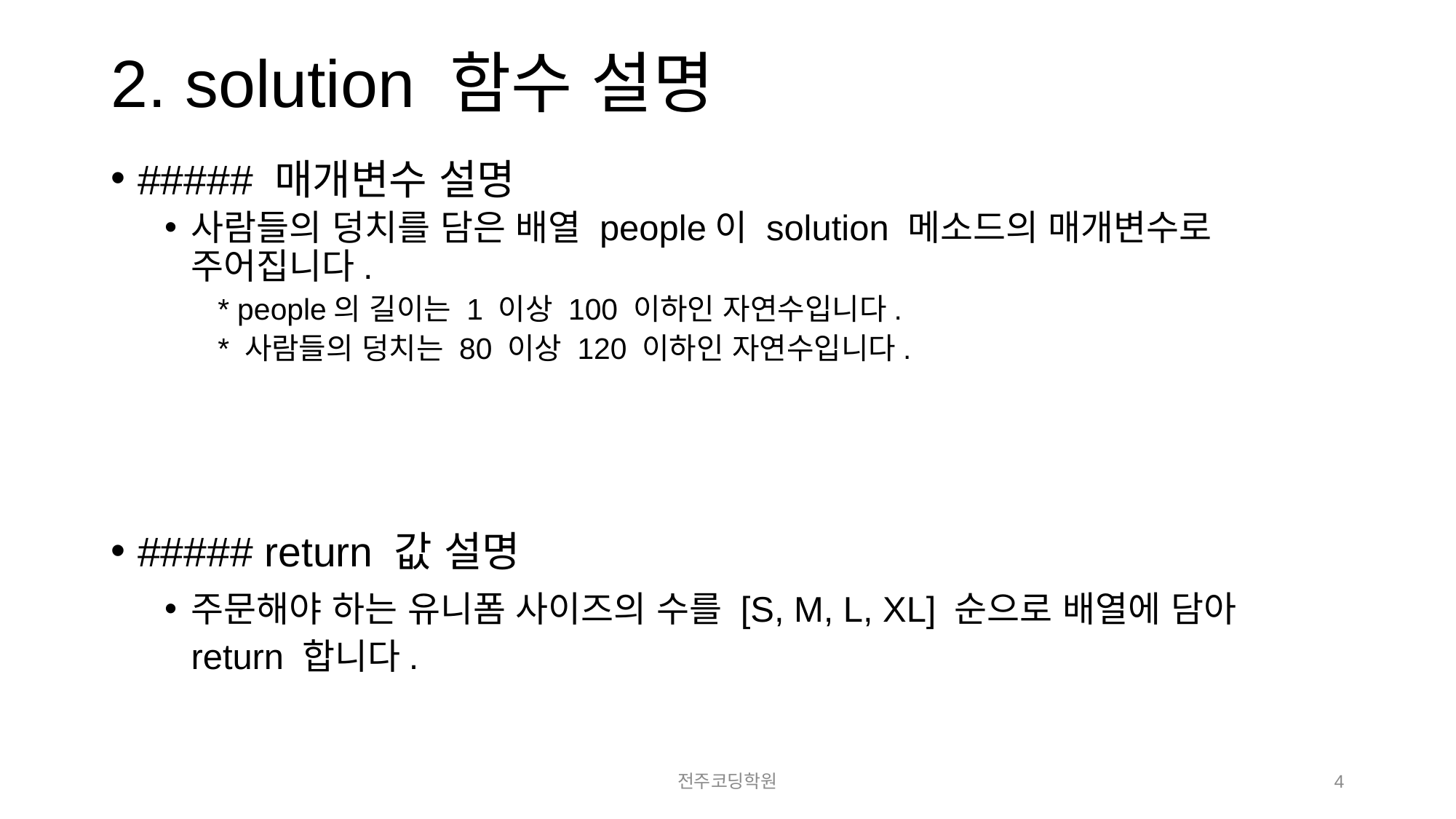

# 2. solution 함수 설명
##### 매개변수 설명
사람들의 덩치를 담은 배열 people이 solution 메소드의 매개변수로 주어집니다.
* people의 길이는 1 이상 100 이하인 자연수입니다.
* 사람들의 덩치는 80 이상 120 이하인 자연수입니다.

##### return 값 설명
주문해야 하는 유니폼 사이즈의 수를 [S, M, L, XL] 순으로 배열에 담아 return 합니다.
전주코딩학원
4